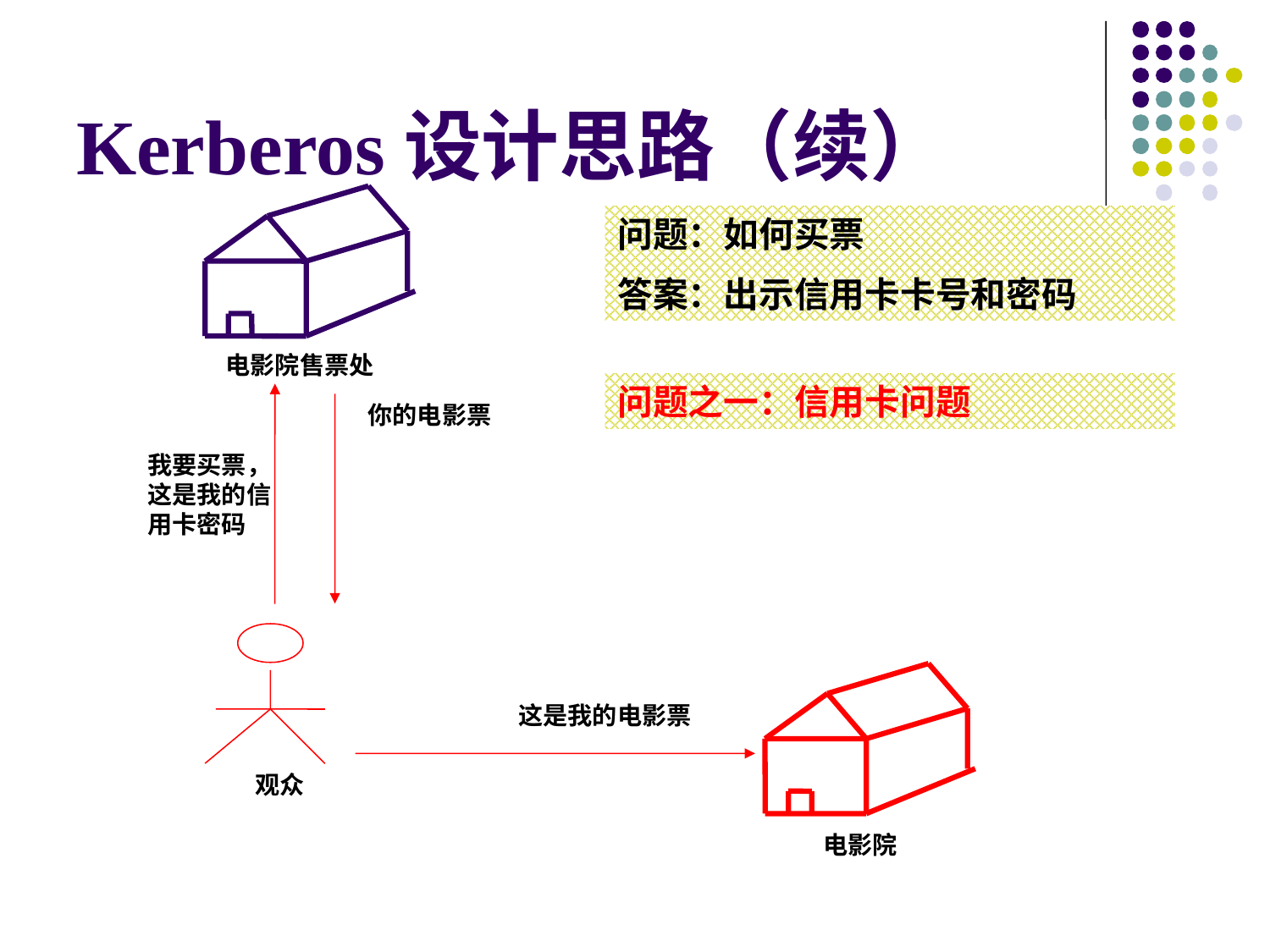

# Kerberos设计思路（续）

问题：如何买票
答案：出示信用卡卡号和密码
电影院售票处
问题之一：信用卡问题

我要买票，这是我的信用卡密码

你的电影票

这是我的电影票

观众
电影院